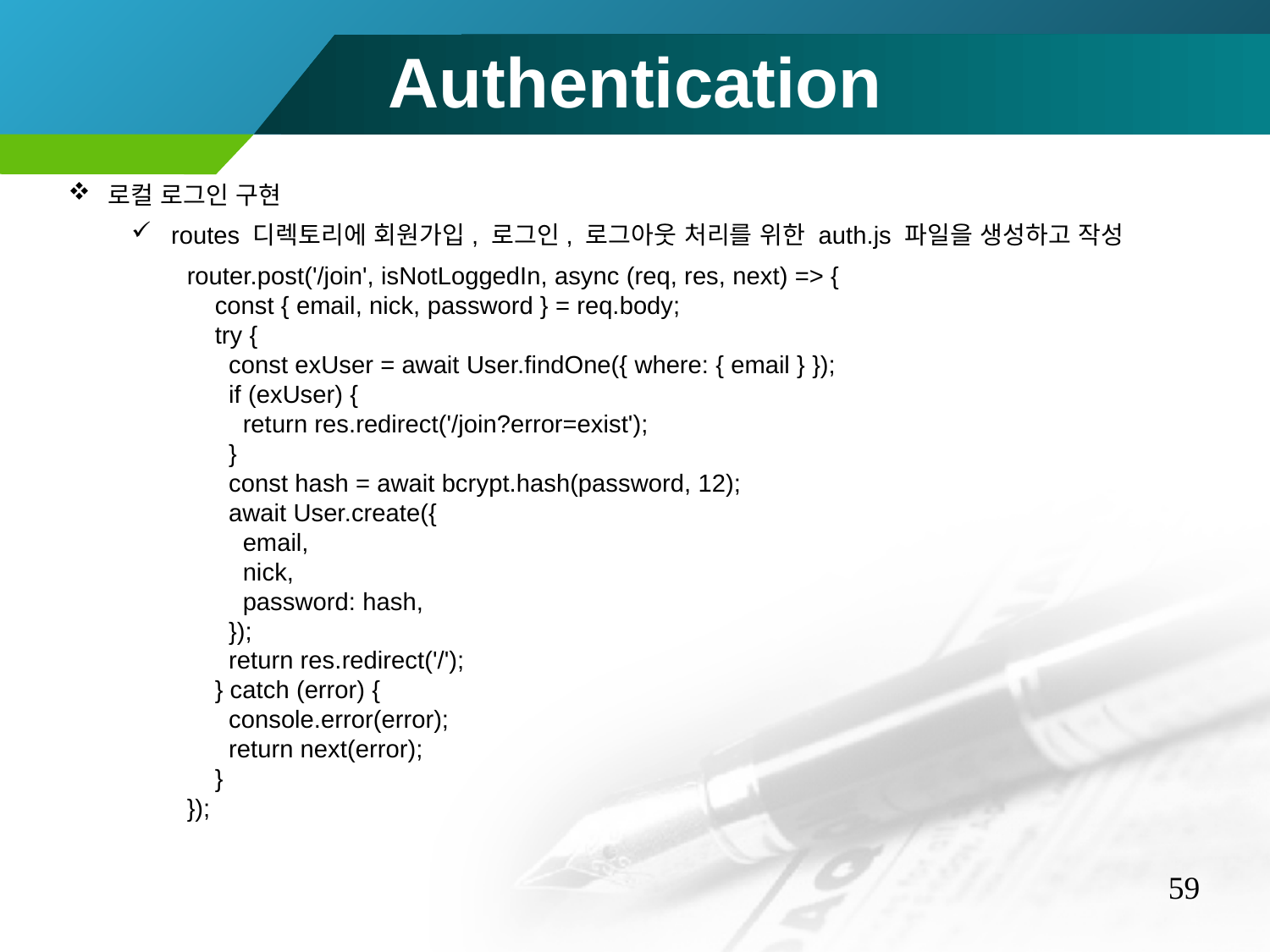

Authentication
로컬 로그인 구현
routes 디렉토리에 회원가입, 로그인, 로그아웃 처리를 위한 auth.js 파일을 생성하고 작성
router.post('/join', isNotLoggedIn, async (req, res, next) => {
    const { email, nick, password } = req.body;
    try {
      const exUser = await User.findOne({ where: { email } });
      if (exUser) {
        return res.redirect('/join?error=exist');
      }
      const hash = await bcrypt.hash(password, 12);
      await User.create({
        email,
        nick,
        password: hash,
      });
      return res.redirect('/');
    } catch (error) {
      console.error(error);
      return next(error);
    }
});

59